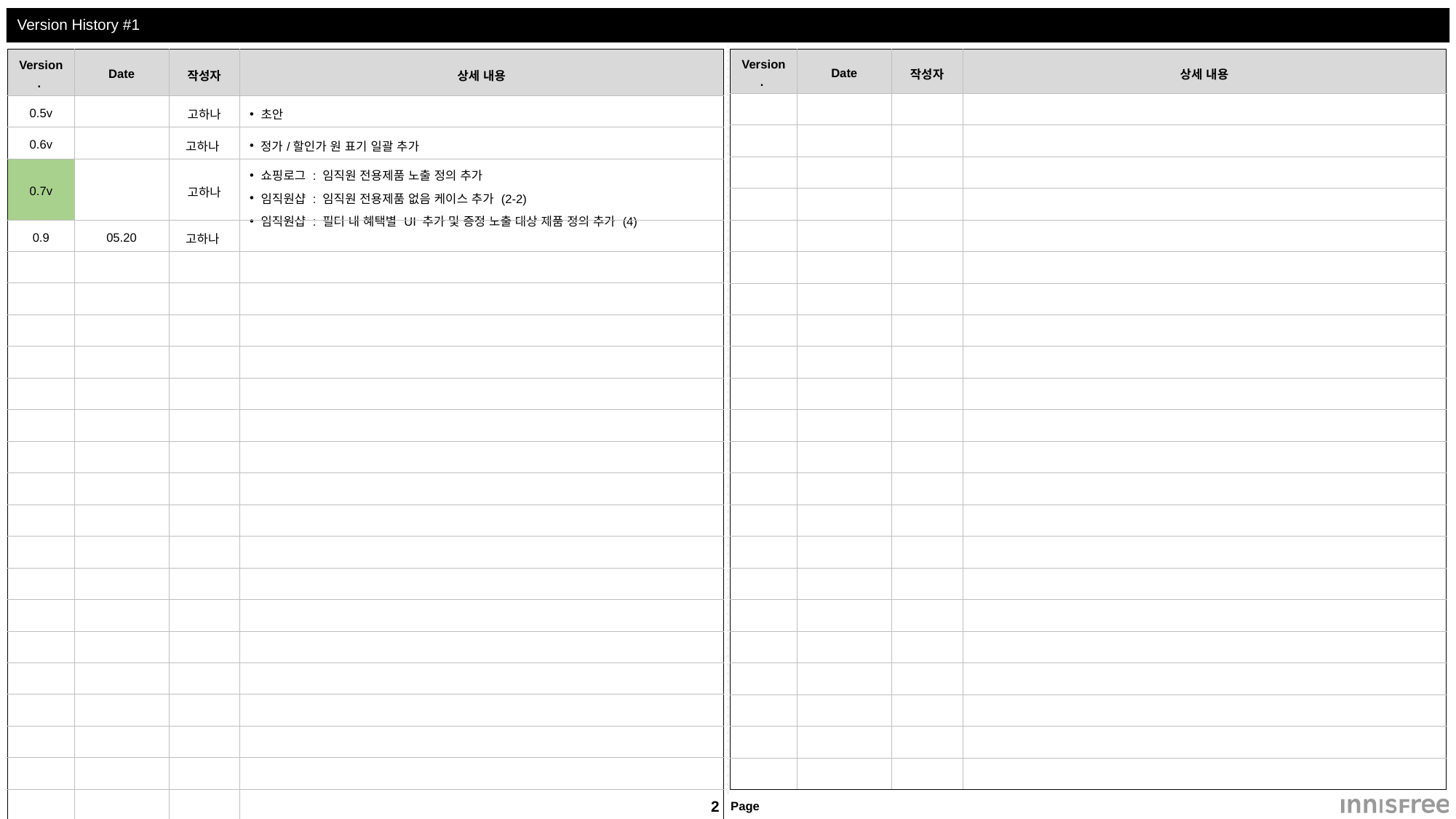

# Version History #1
| Version. | Date | 작성자 | 상세 내용 |
| --- | --- | --- | --- |
| 0.5v |  | 고하나 | 초안 |
| 0.6v |  | 고하나 | 정가/할인가 원 표기 일괄 추가 |
| 0.7v |  | 고하나 | 쇼핑로그 : 임직원 전용제품 노출 정의 추가 임직원샵 : 임직원 전용제품 없음 케이스 추가 (2-2) 임직원샵 : 필터 내 혜택별 UI 추가 및 증정 노출 대상 제품 정의 추가 (4) |
| 0.9 | 05.20 | 고하나 |  |
|  |  |  |  |
|  |  |  |  |
|  |  |  |  |
|  |  |  |  |
|  |  |  |  |
|  |  |  |  |
|  |  |  |  |
|  |  |  |  |
|  |  |  |  |
|  |  |  |  |
|  |  |  |  |
|  |  |  |  |
|  |  |  |  |
|  |  |  |  |
|  |  |  |  |
|  |  |  |  |
|  |  |  |  |
|  |  |  |  |
| Version. | Date | 작성자 | 상세 내용 |
| --- | --- | --- | --- |
|  |  |  |  |
|  |  |  |  |
|  |  |  |  |
|  |  |  |  |
|  |  |  |  |
|  |  |  |  |
|  |  |  |  |
|  |  |  |  |
|  |  |  |  |
|  |  |  |  |
|  |  |  |  |
|  |  |  |  |
|  |  |  |  |
|  |  |  |  |
|  |  |  |  |
|  |  |  |  |
|  |  |  |  |
|  |  |  |  |
|  |  |  |  |
|  |  |  |  |
|  |  |  |  |
|  |  |  |  |